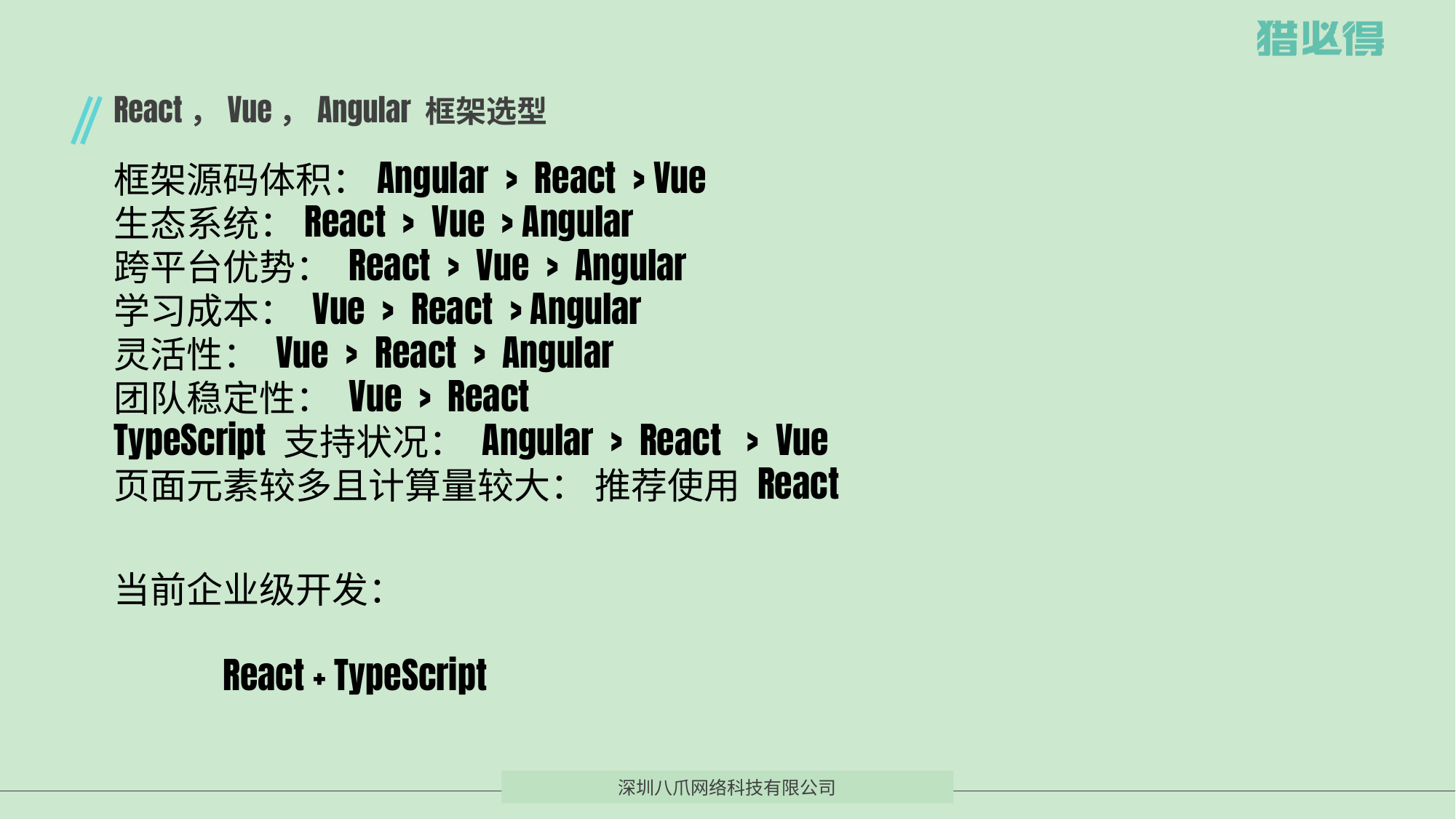

# React，Vue，Angular 框架选型
框架源码体积：Angular  >  React  > Vue
生态系统：React  >  Vue  > Angular
跨平台优势： React  >  Vue  >  Angular
学习成本： Vue  >  React  > Angular
灵活性： Vue  >  React  >  Angular
团队稳定性： Vue  >  React
TypeScript 支持状况： Angular  >  React   >  Vue
页面元素较多且计算量较大： 推荐使用 React
当前企业级开发：

	React + TypeScript